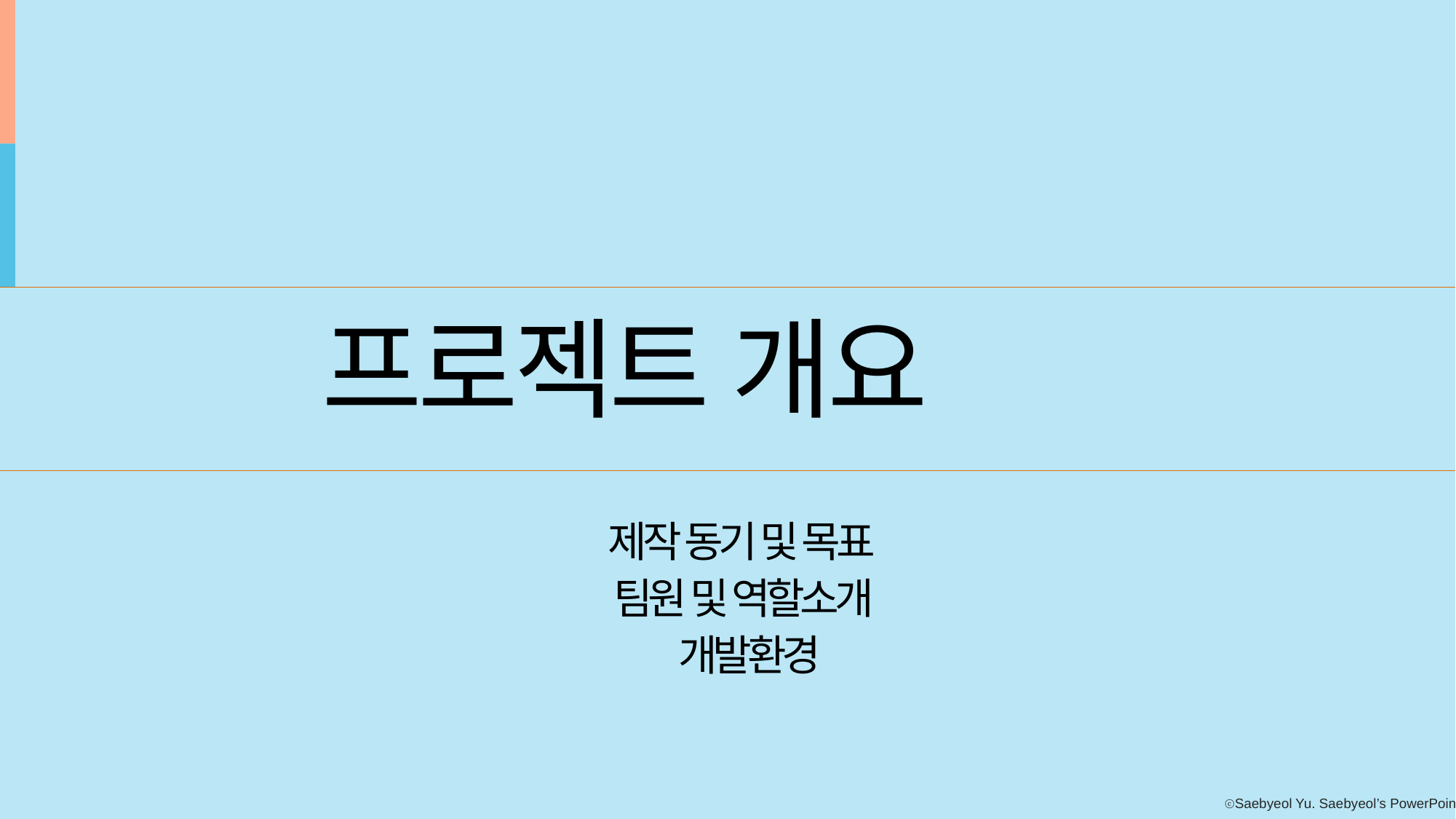

프로젝트 개요
제작 동기 및 목표
팀원 및 역할소개
개발환경